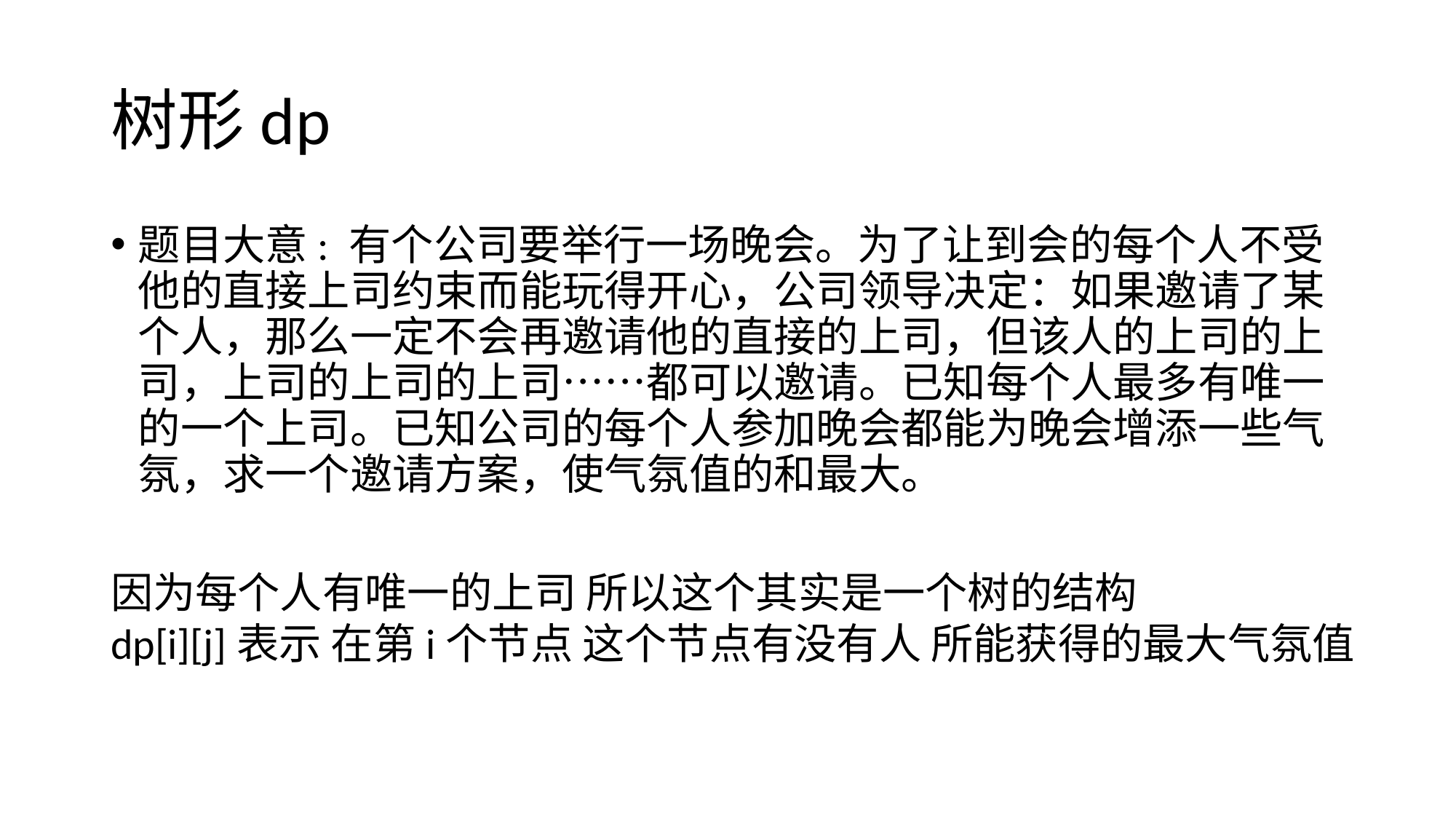

# 树形dp
题目大意: 有个公司要举行一场晚会。为了让到会的每个人不受他的直接上司约束而能玩得开心，公司领导决定：如果邀请了某个人，那么一定不会再邀请他的直接的上司，但该人的上司的上司，上司的上司的上司……都可以邀请。已知每个人最多有唯一的一个上司。已知公司的每个人参加晚会都能为晚会增添一些气氛，求一个邀请方案，使气氛值的和最大。

因为每个人有唯一的上司 所以这个其实是一个树的结构
dp[i][j]表示 在第i个节点 这个节点有没有人 所能获得的最大气氛值